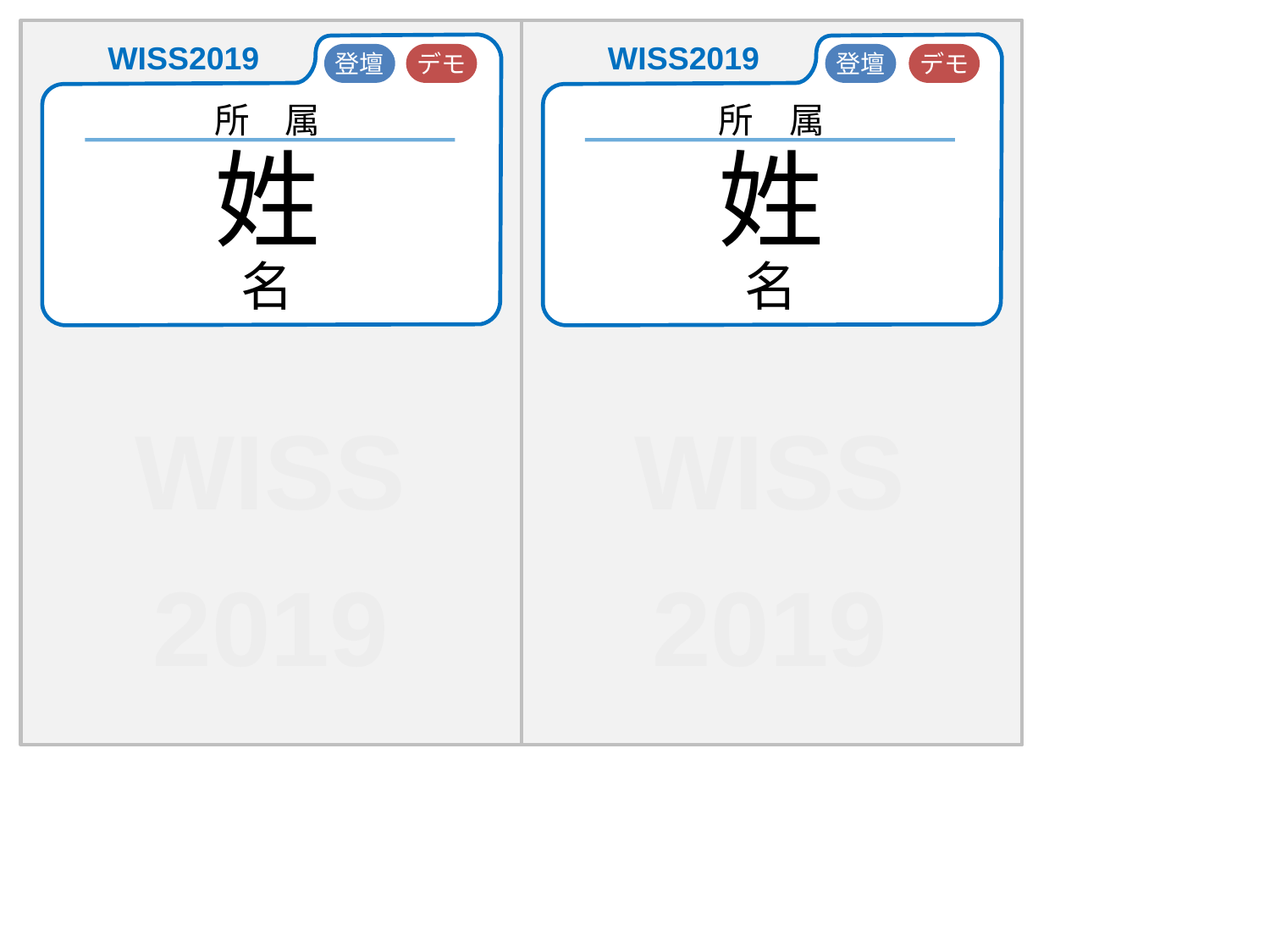

登壇

デモ

登壇

デモ
所　属
姓
名
所　属
姓
名